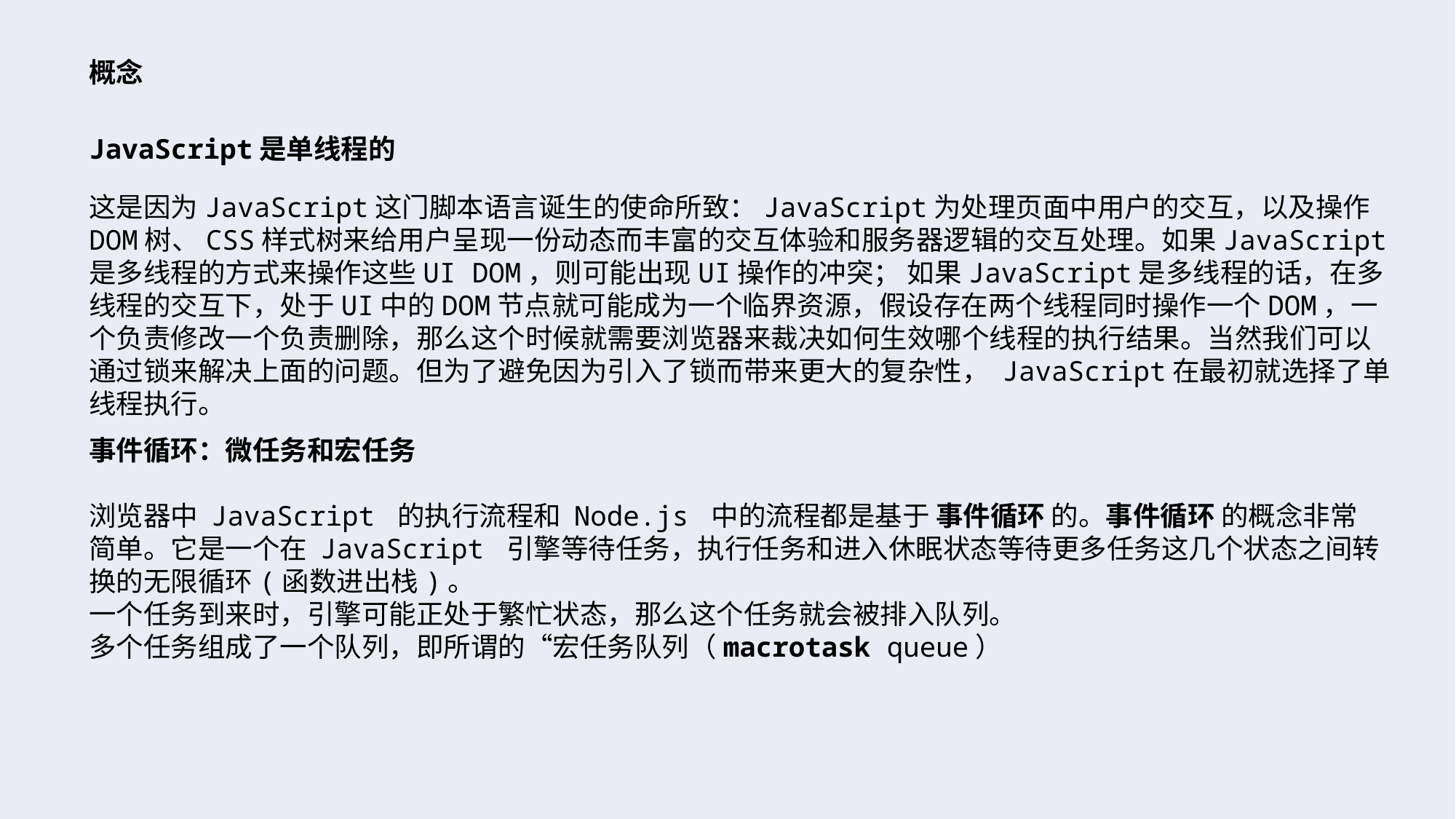

概念
JavaScript是单线程的

这是因为JavaScript这门脚本语言诞生的使命所致：JavaScript为处理页面中用户的交互，以及操作DOM树、CSS样式树来给用户呈现一份动态而丰富的交互体验和服务器逻辑的交互处理。如果JavaScript是多线程的方式来操作这些UI DOM，则可能出现UI操作的冲突； 如果JavaScript是多线程的话，在多线程的交互下，处于UI中的DOM节点就可能成为一个临界资源，假设存在两个线程同时操作一个DOM，一个负责修改一个负责删除，那么这个时候就需要浏览器来裁决如何生效哪个线程的执行结果。当然我们可以通过锁来解决上面的问题。但为了避免因为引入了锁而带来更大的复杂性， JavaScript在最初就选择了单线程执行。

事件循环：微任务和宏任务

浏览器中 JavaScript 的执行流程和 Node.js 中的流程都是基于 事件循环 的。事件循环 的概念非常简单。它是一个在 JavaScript 引擎等待任务，执行任务和进入休眠状态等待更多任务这几个状态之间转换的无限循环(函数进出栈)。
一个任务到来时，引擎可能正处于繁忙状态，那么这个任务就会被排入队列。
多个任务组成了一个队列，即所谓的“宏任务队列（macrotask queue）